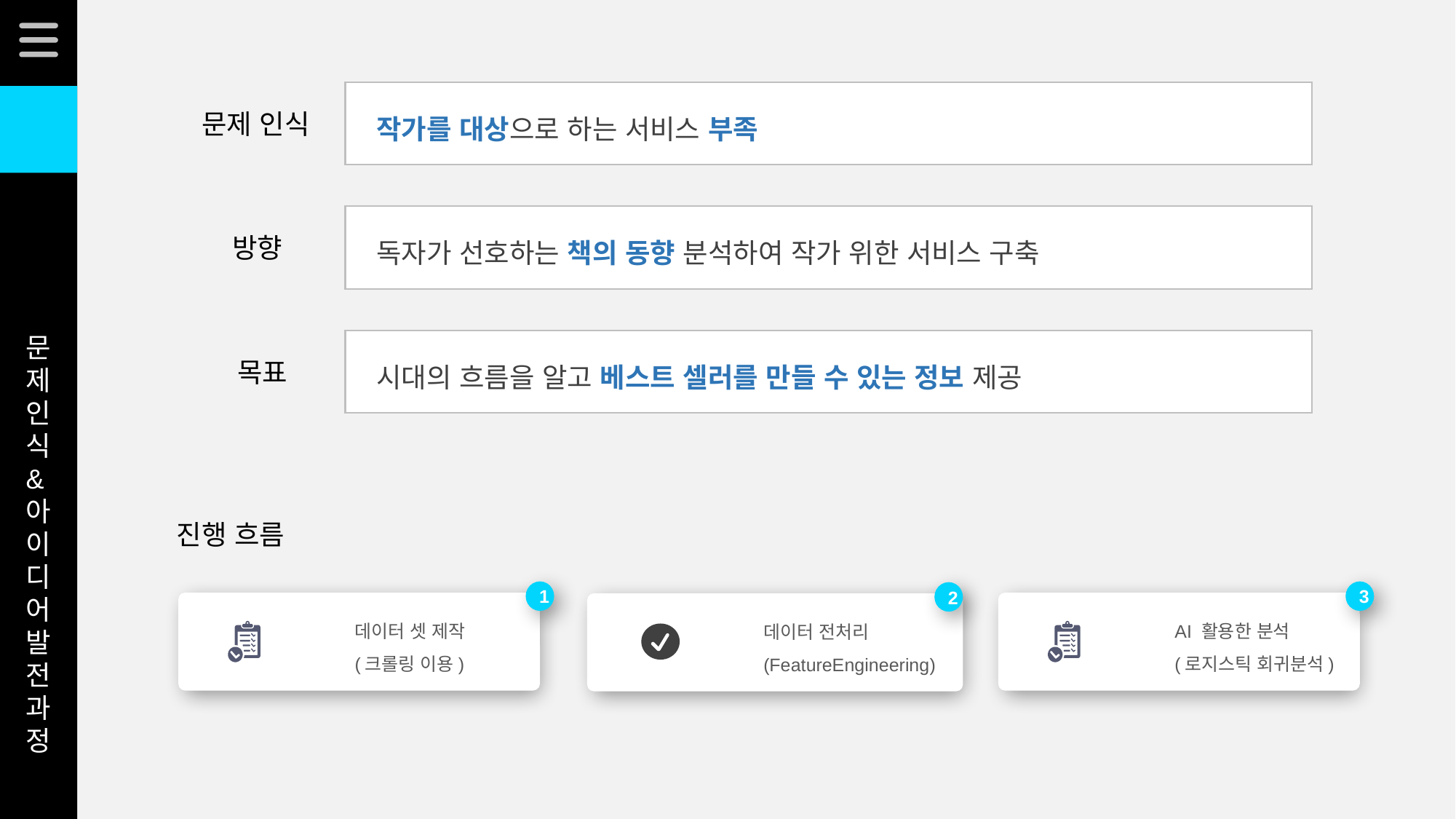

작가를 대상으로 하는 서비스 부족

문제 인식

독자가 선호하는 책의 동향 분석하여 작가 위한 서비스 구축
방향
문제인식 & 아이디어 발전 과정

시대의 흐름을 알고 베스트 셀러를 만들 수 있는 정보 제공
목표
진행 흐름
1
데이터 셋 제작
(크롤링 이용)

3
AI 활용한 분석
(로지스틱 회귀분석)

2
데이터 전처리(FeatureEngineering)